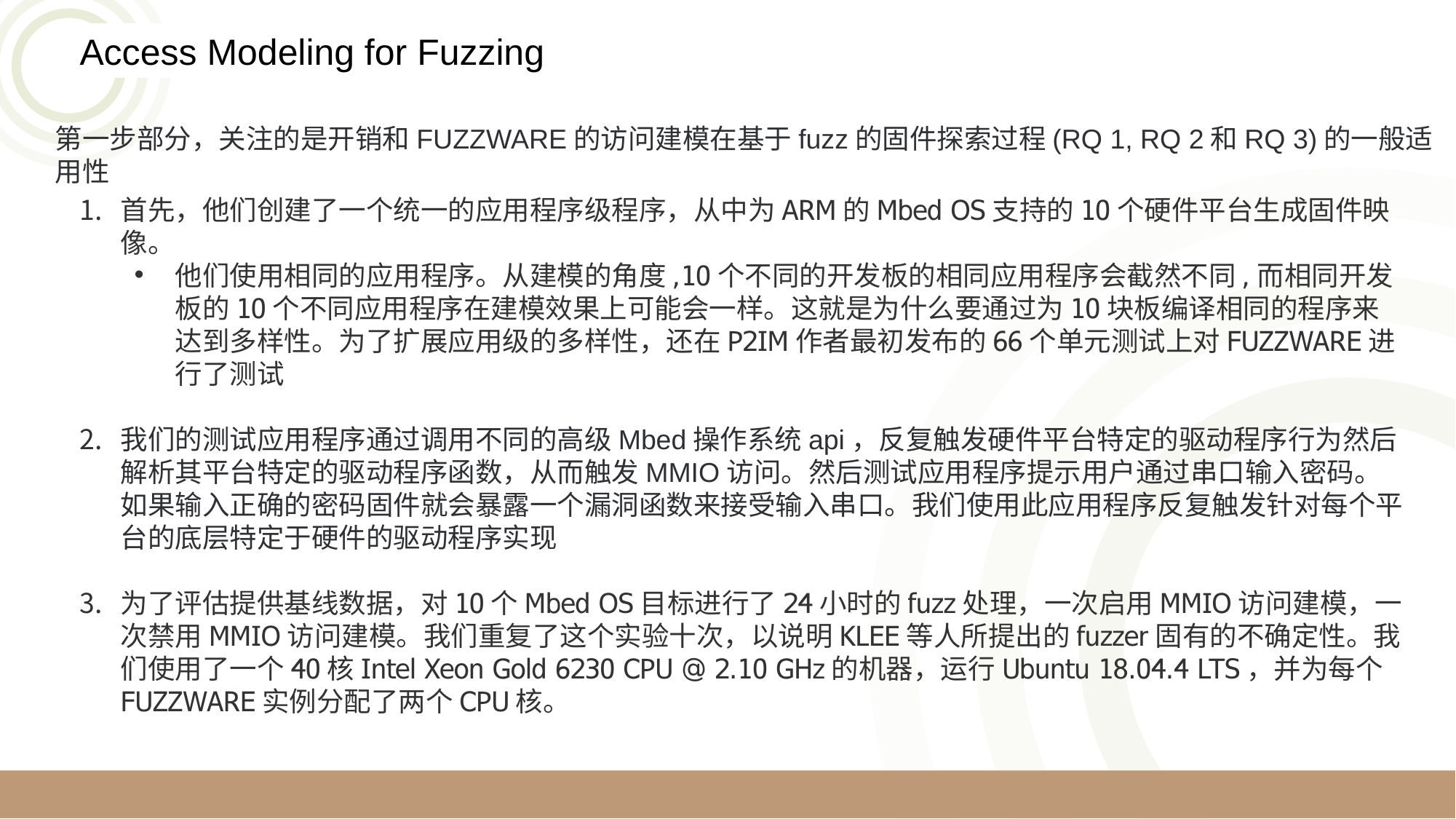

Access Modeling for Fuzzing
第一步部分，关注的是开销和FUZZWARE的访问建模在基于fuzz的固件探索过程(RQ 1, RQ 2和RQ 3)的一般适用性
首先，他们创建了一个统一的应用程序级程序，从中为ARM的Mbed OS支持的10个硬件平台生成固件映像。
他们使用相同的应用程序。从建模的角度,10个不同的开发板的相同应用程序会截然不同,而相同开发板的10个不同应用程序在建模效果上可能会一样。这就是为什么要通过为10块板编译相同的程序来达到多样性。为了扩展应用级的多样性，还在P2IM作者最初发布的66个单元测试上对FUZZWARE进行了测试

我们的测试应用程序通过调用不同的高级Mbed操作系统api，反复触发硬件平台特定的驱动程序行为然后解析其平台特定的驱动程序函数，从而触发MMIO访问。然后测试应用程序提示用户通过串口输入密码。如果输入正确的密码固件就会暴露一个漏洞函数来接受输入串口。我们使用此应用程序反复触发针对每个平台的底层特定于硬件的驱动程序实现

为了评估提供基线数据，对10个Mbed OS目标进行了24小时的fuzz处理，一次启用MMIO访问建模，一次禁用MMIO访问建模。我们重复了这个实验十次，以说明KLEE等人所提出的fuzzer固有的不确定性。我们使用了一个40核Intel Xeon Gold 6230 CPU @ 2.10 GHz的机器，运行Ubuntu 18.04.4 LTS，并为每个FUZZWARE实例分配了两个CPU核。